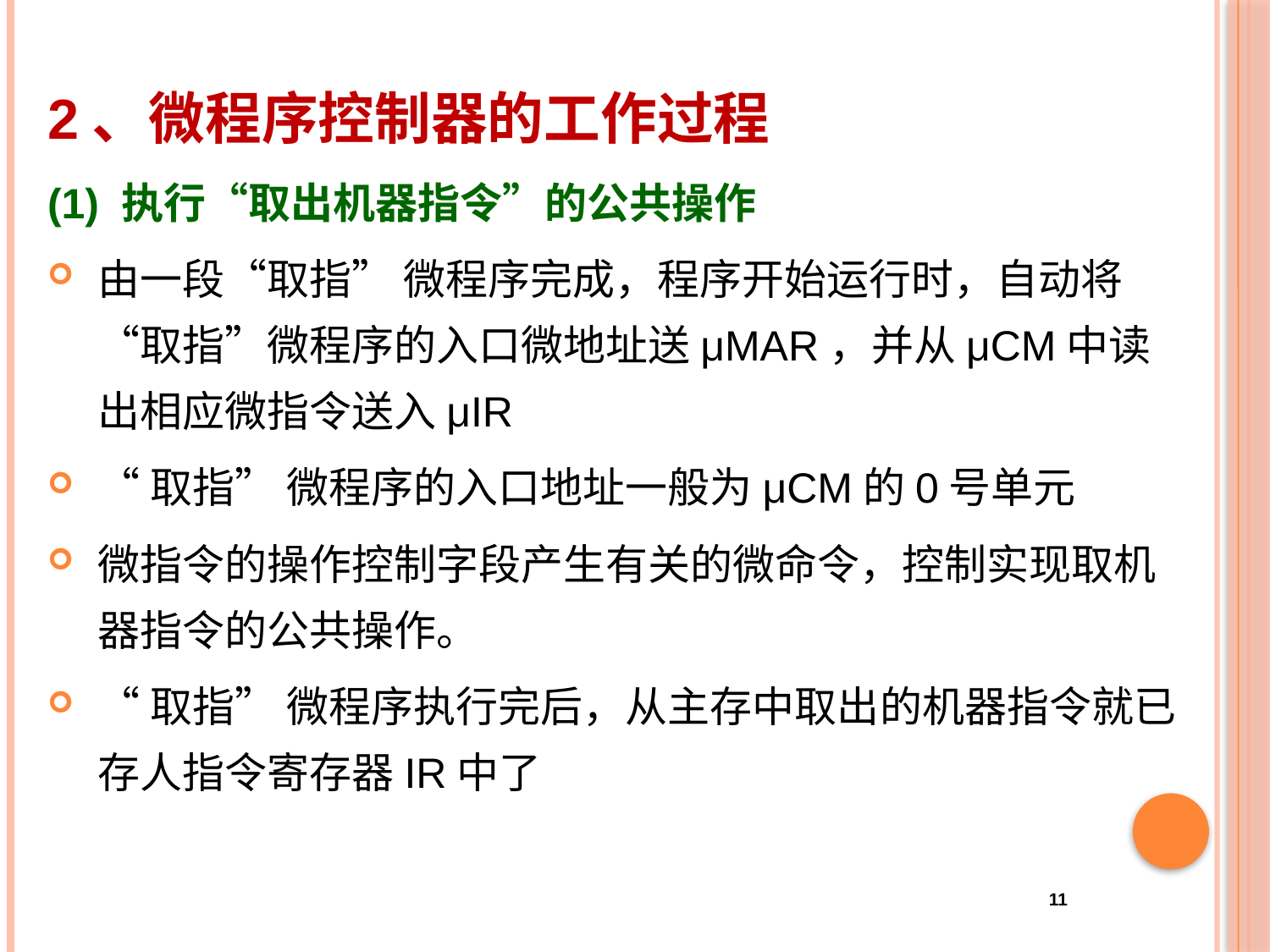

2、微程序控制器的工作过程
(1) 执行“取出机器指令”的公共操作
由一段“取指” 微程序完成，程序开始运行时，自动将“取指”微程序的入口微地址送μMAR，并从μCM中读出相应微指令送入μIR
“取指” 微程序的入口地址一般为μCM的0号单元
微指令的操作控制字段产生有关的微命令，控制实现取机器指令的公共操作。
“取指” 微程序执行完后，从主存中取出的机器指令就已存人指令寄存器IR中了
11